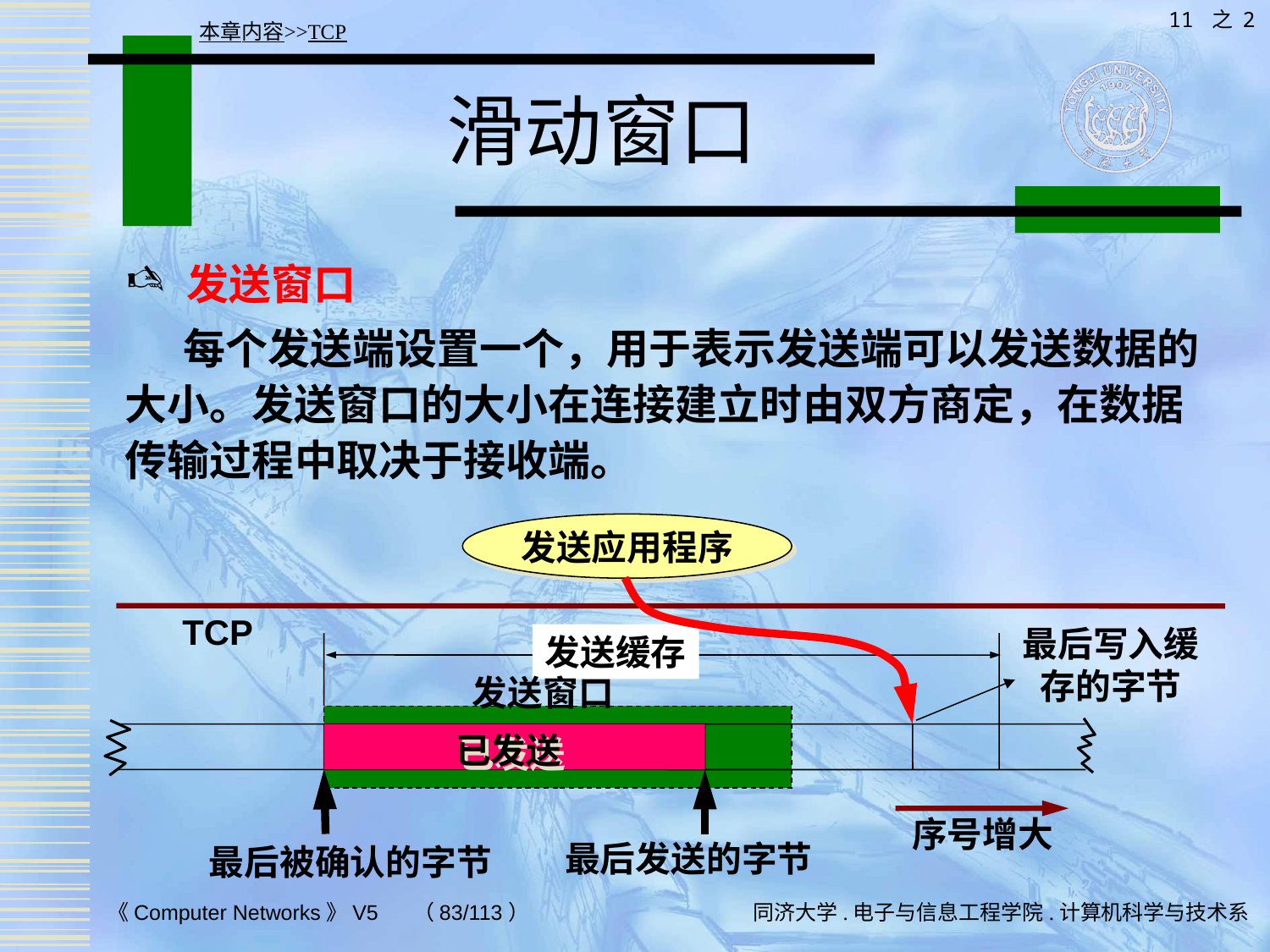

11 之 2
本章内容>>TCP
# 滑动窗口
发送窗口
     每个发送端设置一个，用于表示发送端可以发送数据的大小。发送窗口的大小在连接建立时由双方商定，在数据传输过程中取决于接收端。
发送应用程序

TCP

发送缓存

发送窗口

已发送

序号增大

最后发送的字节
最后被确认的字节
最后写入缓存的字节